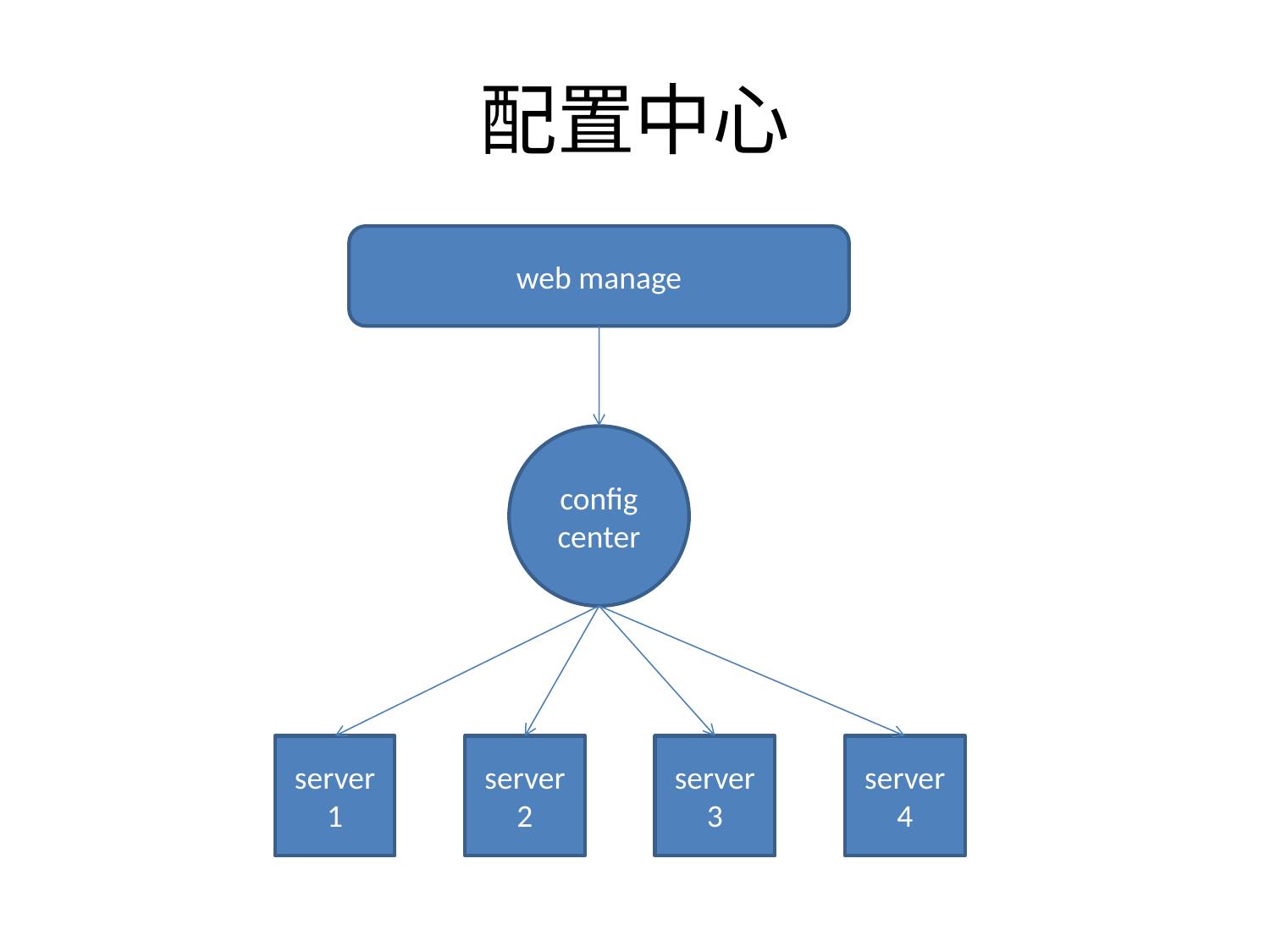

# 配置中心
web manage
config
center
server1
server2
server3
server4